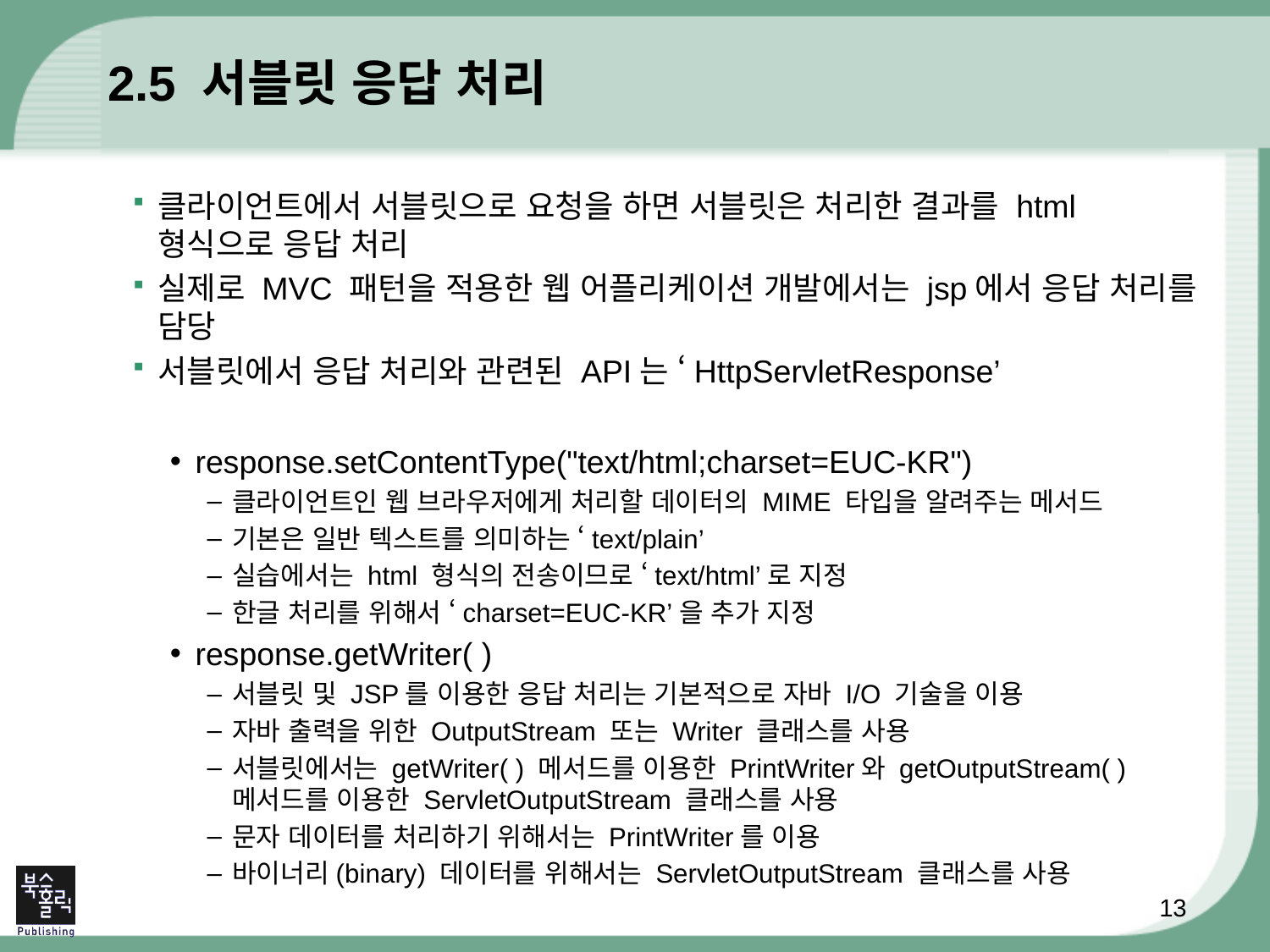

# 2.5 서블릿 응답 처리
클라이언트에서 서블릿으로 요청을 하면 서블릿은 처리한 결과를 html 형식으로 응답 처리
실제로 MVC 패턴을 적용한 웹 어플리케이션 개발에서는 jsp에서 응답 처리를 담당
서블릿에서 응답 처리와 관련된 API는 ‘HttpServletResponse’

response.setContentType("text/html;charset=EUC-KR")
클라이언트인 웹 브라우저에게 처리할 데이터의 MIME 타입을 알려주는 메서드
기본은 일반 텍스트를 의미하는 ‘text/plain’
실습에서는 html 형식의 전송이므로 ‘text/html’로 지정
한글 처리를 위해서 ‘charset=EUC-KR’을 추가 지정
response.getWriter( )
서블릿 및 JSP를 이용한 응답 처리는 기본적으로 자바 I/O 기술을 이용
자바 출력을 위한 OutputStream 또는 Writer 클래스를 사용
서블릿에서는 getWriter( ) 메서드를 이용한 PrintWriter와 getOutputStream( ) 메서드를 이용한 ServletOutputStream 클래스를 사용
문자 데이터를 처리하기 위해서는 PrintWriter를 이용
바이너리(binary) 데이터를 위해서는 ServletOutputStream 클래스를 사용
13